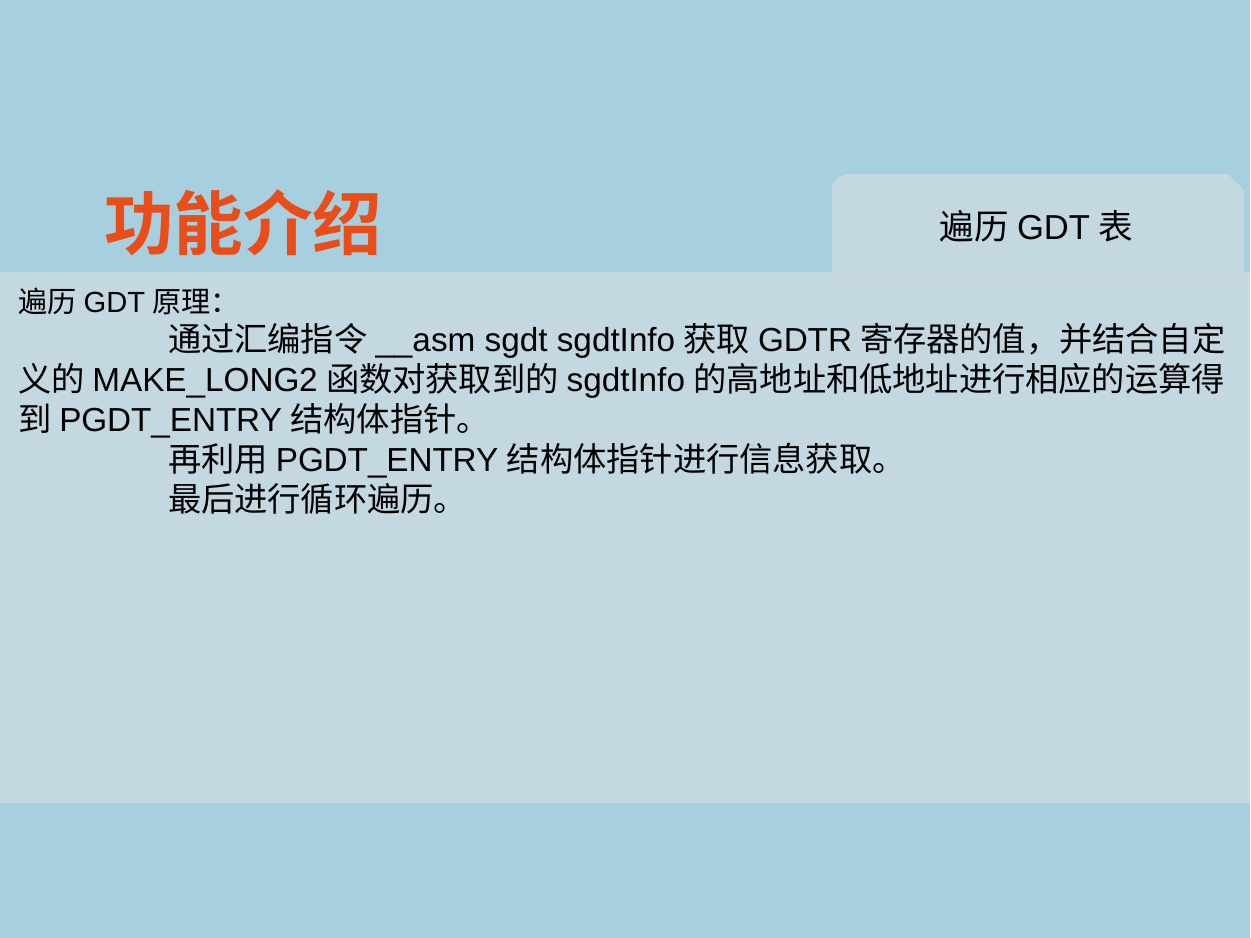

功能介绍
遍历GDT表

遍历GDT原理：
	通过汇编指令__asm sgdt sgdtInfo获取GDTR寄存器的值，并结合自定义的MAKE_LONG2函数对获取到的sgdtInfo的高地址和低地址进行相应的运算得到PGDT_ENTRY结构体指针。
	再利用PGDT_ENTRY结构体指针进行信息获取。
	最后进行循环遍历。